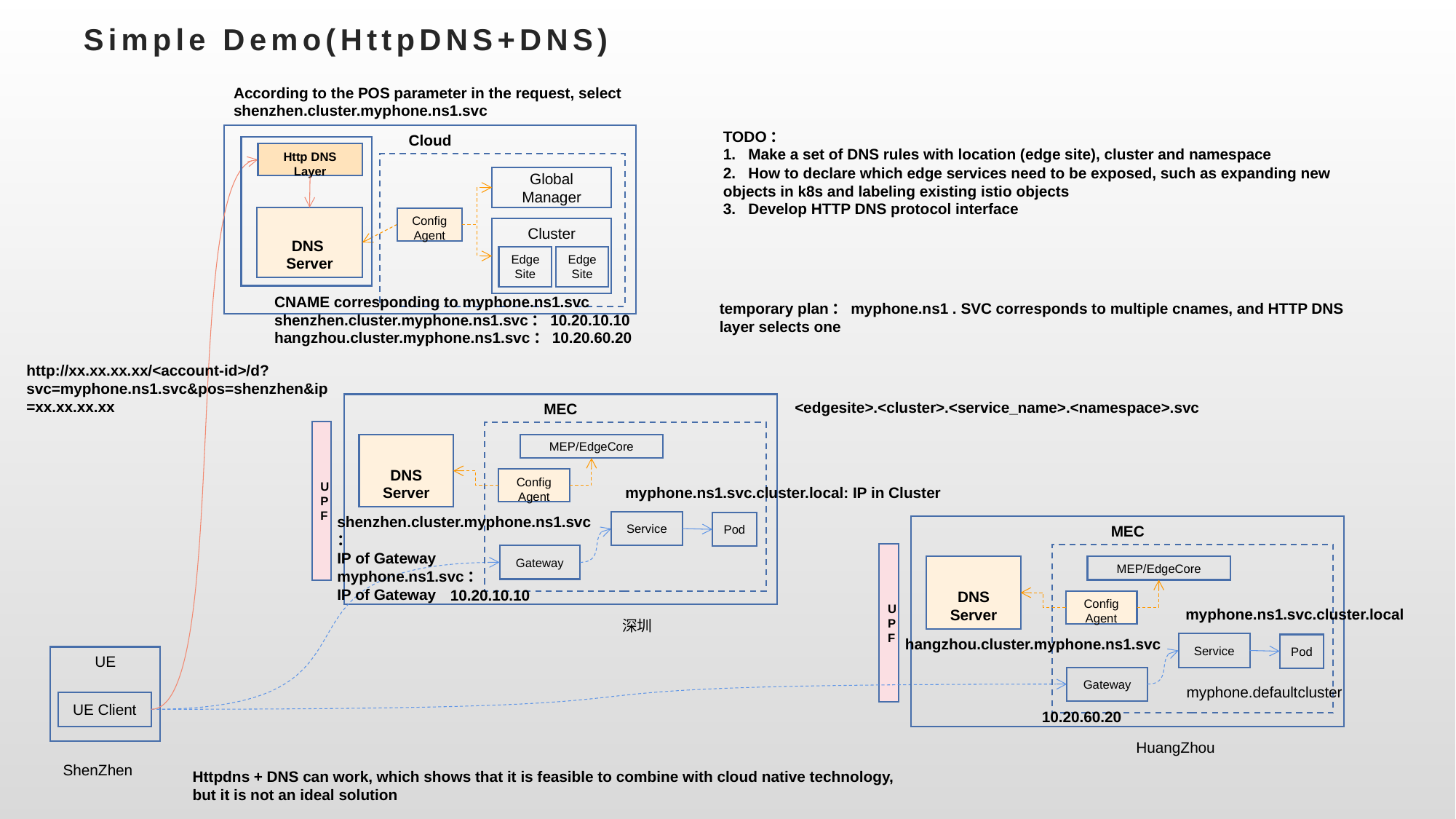

# Simple Demo(HttpDNS+DNS)
According to the POS parameter in the request, select shenzhen.cluster.myphone.ns1.svc
TODO：
1.   Make a set of DNS rules with location (edge site), cluster and namespace
2.   How to declare which edge services need to be exposed, such as expanding new objects in k8s and labeling existing istio objects
3.   Develop HTTP DNS protocol interface
Cloud

Http DNS
Layer

Global Manager
DNS
Server
Config
Agent
Cluster
Edge Site
Edge Site
CNAME corresponding to myphone.ns1.svc
shenzhen.cluster.myphone.ns1.svc：10.20.10.10
hangzhou.cluster.myphone.ns1.svc：10.20.60.20
temporary plan：myphone.ns1 . SVC corresponds to multiple cnames, and HTTP DNS layer selects one
http://xx.xx.xx.xx/<account-id>/d? svc=myphone.ns1.svc&pos=shenzhen&ip=xx.xx.xx.xx
<edgesite>.<cluster>.<service_name>.<namespace>.svc
MEC
UPF

DNS Server
MEP/EdgeCore
Config
Agent
myphone.ns1.svc.cluster.local: IP in Cluster
shenzhen.cluster.myphone.ns1.svc：
IP of Gateway
myphone.ns1.svc：
IP of Gateway
Service
Pod
MEC
UPF

Gateway
DNS Server
MEP/EdgeCore
10.20.10.10
Config
Agent
myphone.ns1.svc.cluster.local
深圳
hangzhou.cluster.myphone.ns1.svc
Service
Pod
UE
Gateway
myphone.defaultcluster
UE Client
10.20.60.20
HuangZhou
ShenZhen
Httpdns + DNS can work, which shows that it is feasible to combine with cloud native technology, but it is not an ideal solution